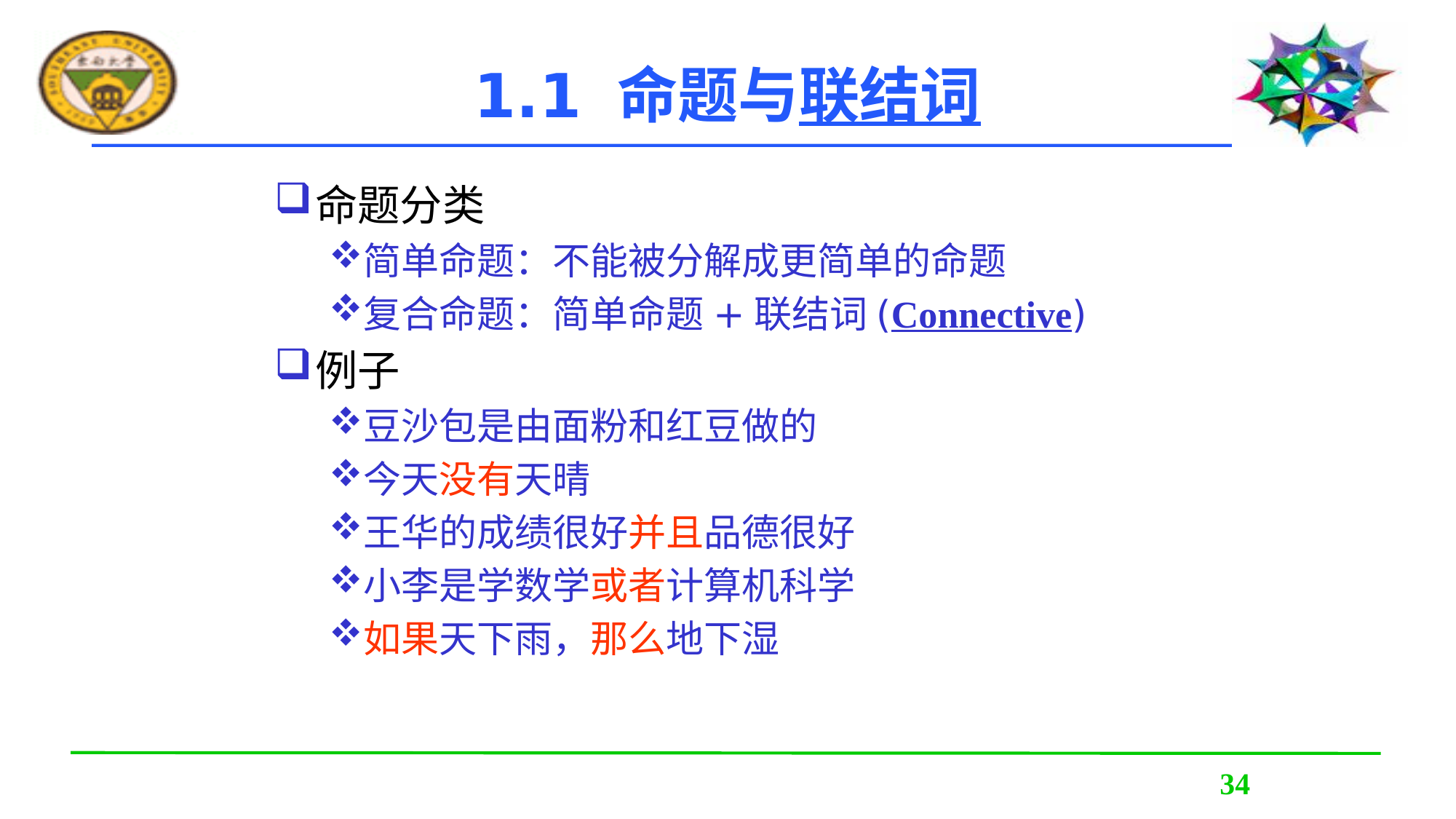

# 1.1 命题与联结词
命题分类
简单命题：不能被分解成更简单的命题
复合命题：简单命题+联结词(Connective)
例子
豆沙包是由面粉和红豆做的
今天没有天晴
王华的成绩很好并且品德很好
小李是学数学或者计算机科学
如果天下雨，那么地下湿